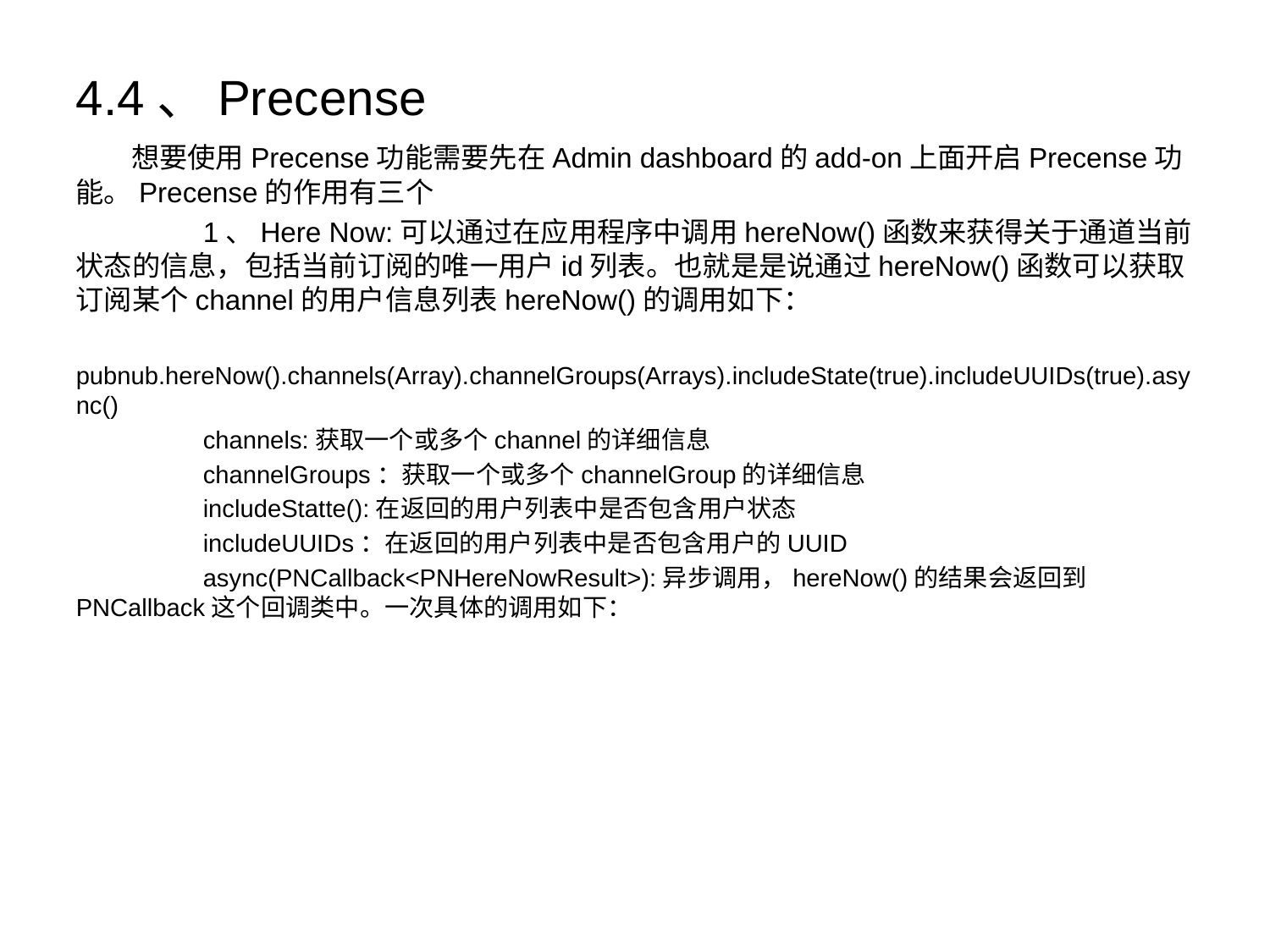

4.4、Precense
      想要使用Precense功能需要先在Admin dashboard的add-on上面开启Precense功能。Precense的作用有三个
	1、Here Now:可以通过在应用程序中调用hereNow()函数来获得关于通道当前状态的信息，包括当前订阅的唯一用户id列表。也就是是说通过hereNow()函数可以获取订阅某个channel的用户信息列表hereNow()的调用如下：
	pubnub.hereNow().channels(Array).channelGroups(Arrays).includeState(true).includeUUIDs(true).async()
	channels:获取一个或多个channel的详细信息
	channelGroups：获取一个或多个channelGroup的详细信息
	includeStatte():在返回的用户列表中是否包含用户状态
	includeUUIDs：在返回的用户列表中是否包含用户的UUID
	async(PNCallback<PNHereNowResult>):异步调用，hereNow()的结果会返回到PNCallback这个回调类中。一次具体的调用如下：